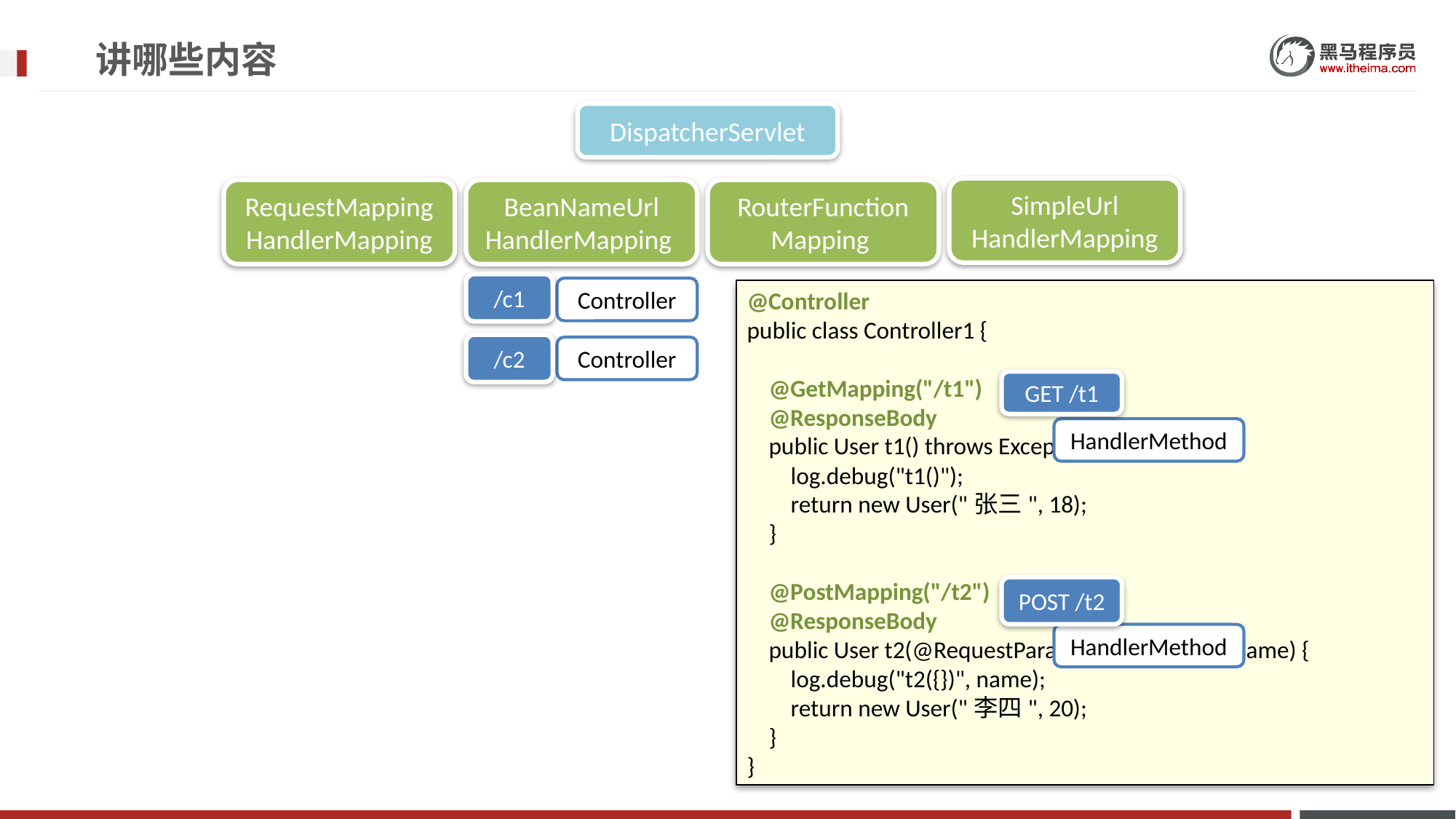

# 讲哪些内容
DispatcherServlet
SimpleUrl
HandlerMapping
RequestMapping
HandlerMapping
BeanNameUrl
HandlerMapping
RouterFunction
Mapping
/c1
Controller
@Controller
public class Controller1 {

    @GetMapping("/t1")
    @ResponseBody
    public User t1() throws Exception {
        log.debug("t1()");
        return new User("张三", 18);
    }

    @PostMapping("/t2")
    @ResponseBody
    public User t2(@RequestParam("name") String name) {
        log.debug("t2({})", name);
        return new User("李四", 20);
    }
}
/c2
Controller
GET /t1
HandlerMethod
POST /t2
HandlerMethod